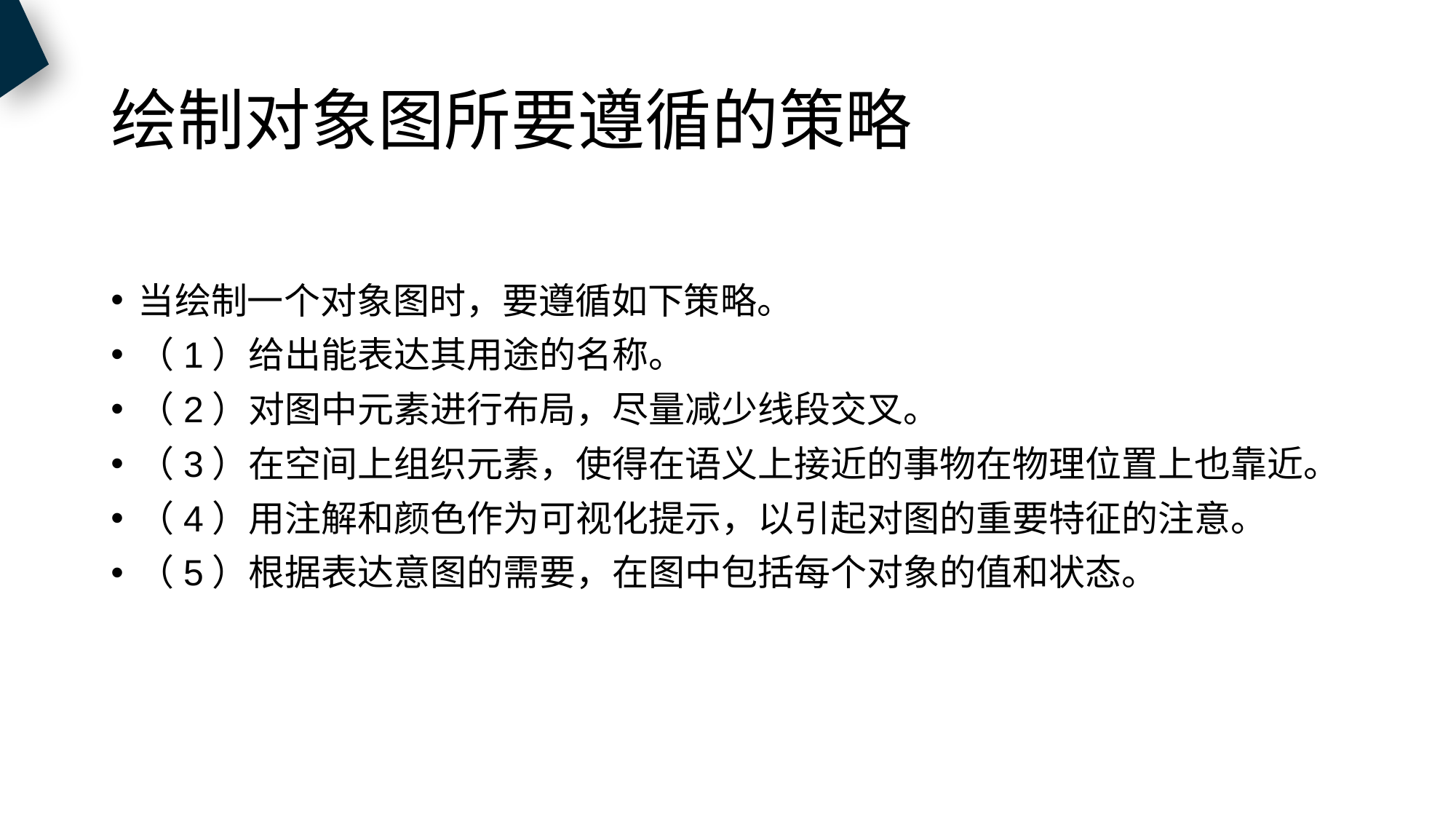

# 绘制对象图所要遵循的策略

当绘制一个对象图时，要遵循如下策略。
（1）给出能表达其用途的名称。
（2）对图中元素进行布局，尽量减少线段交叉。
（3）在空间上组织元素，使得在语义上接近的事物在物理位置上也靠近。
（4）用注解和颜色作为可视化提示，以引起对图的重要特征的注意。
（5）根据表达意图的需要，在图中包括每个对象的值和状态。